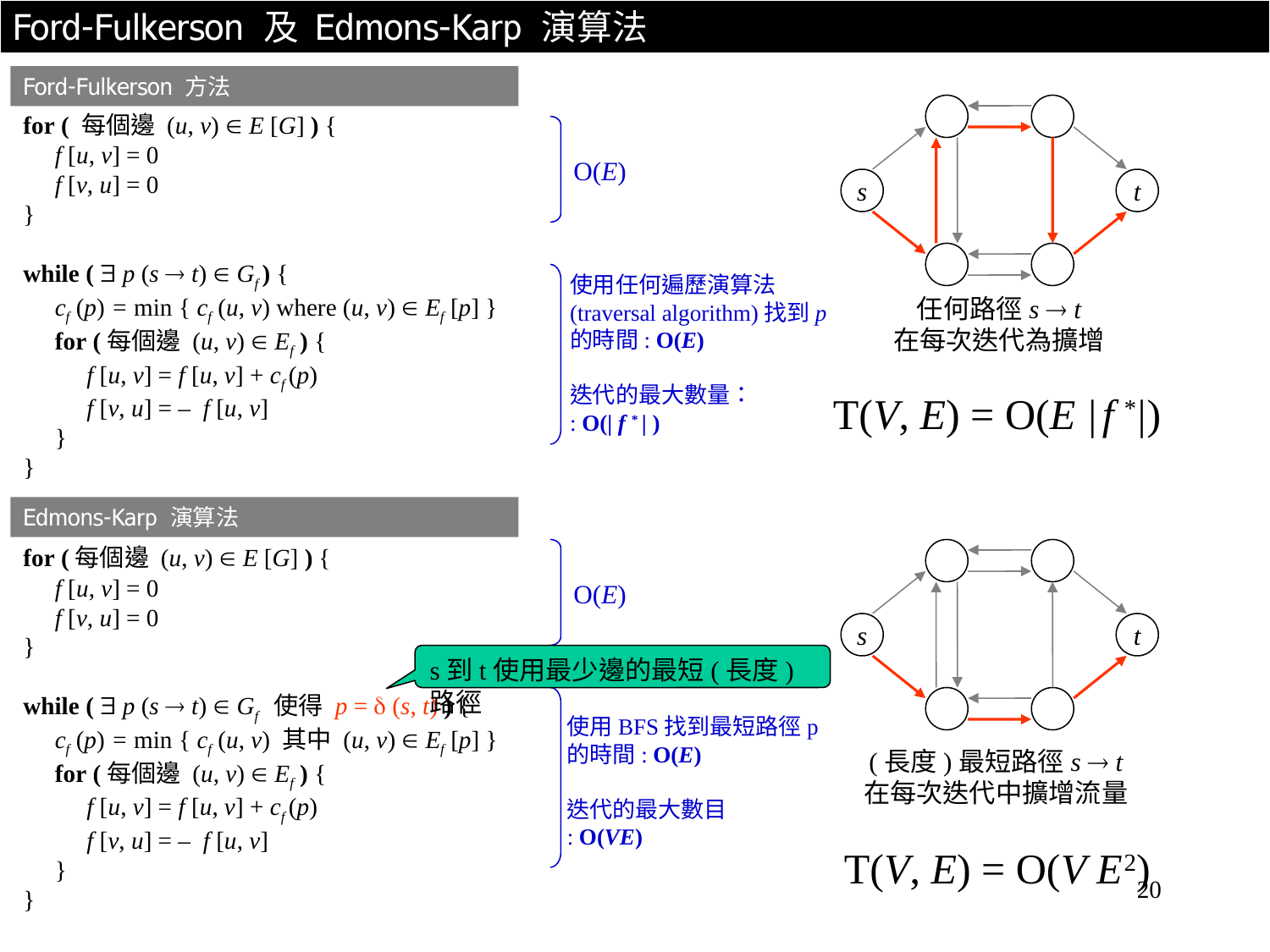

Ford-Fulkerson 及 Edmons-Karp 演算法
Ford-Fulkerson 方法

for ( 每個邊 (u, v) ∈ E [G] ) {
	f [u, v] = 0
	f [v, u] = 0
}

while ( ∃ p (s → t) ∈ Gf ) {
	cf (p) = min { cf (u, v) where (u, v) ∈ Ef [p] }
	for (每個邊 (u, v) ∈ Ef ) {
		f [u, v] = f [u, v] + cf (p)
		f [v, u] = –  f [u, v]
	}
}

O(E)
s
t

使用任何遍歷演算法
(traversal algorithm)找到p
的時間: O(E)

迭代的最大數量：
: O(| f * | )

任何路徑s → t
在每次迭代為擴增
T(V, E) = O(E | f *|)
Edmons-Karp 演算法

for (每個邊 (u, v) ∈ E [G] ) {
	f [u, v] = 0
	f [v, u] = 0
}

while ( ∃ p (s → t) ∈ Gf  使得 p = δ (s, t) ) {
	cf (p) = min { cf (u, v) 其中 (u, v) ∈ Ef [p] }
	for (每個邊 (u, v) ∈ Ef ) {
		f [u, v] = f [u, v] + cf (p)
		f [v, u] = –  f [u, v]
	}
}

O(E)

s
t

使用BFS找到最短路徑p
的時間: O(E)

迭代的最大數目
: O(VE)

(長度)最短路徑s → t
在每次迭代中擴增流量
T(V, E) = O(V E 2)
s到t使用最少邊的最短(長度)路徑
20